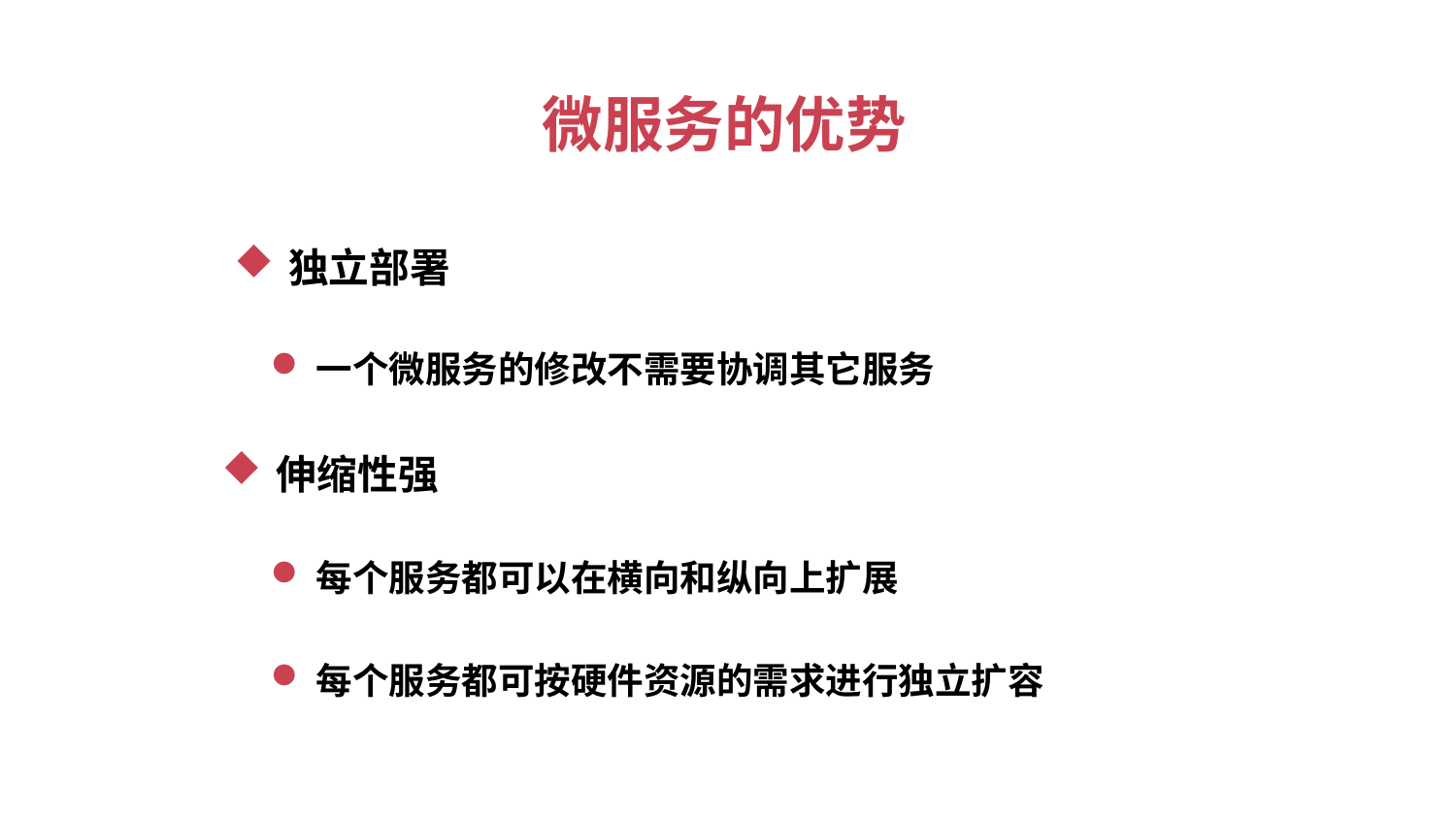

微服务的优势
独立部署
一个微服务的修改不需要协调其它服务
伸缩性强
每个服务都可以在横向和纵向上扩展
每个服务都可按硬件资源的需求进行独立扩容